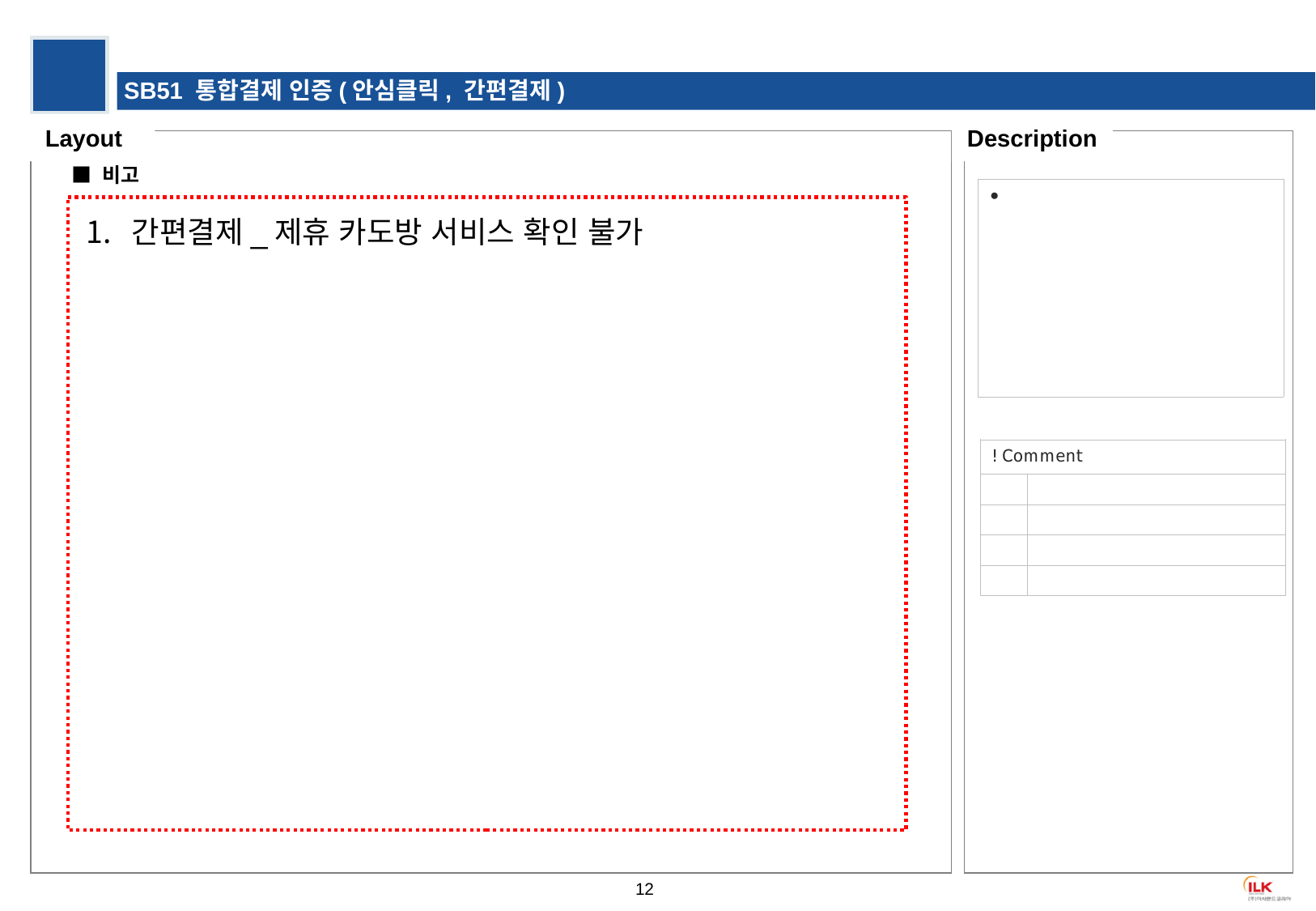

SB51 통합결제 인증(안심클릭, 간편결제)
■ 비고
| ● |
| --- |
간편결제_제휴 카도방 서비스 확인 불가
| ! Comment |  |
| --- | --- |
|  |  |
|  |  |
|  |  |
|  |  |